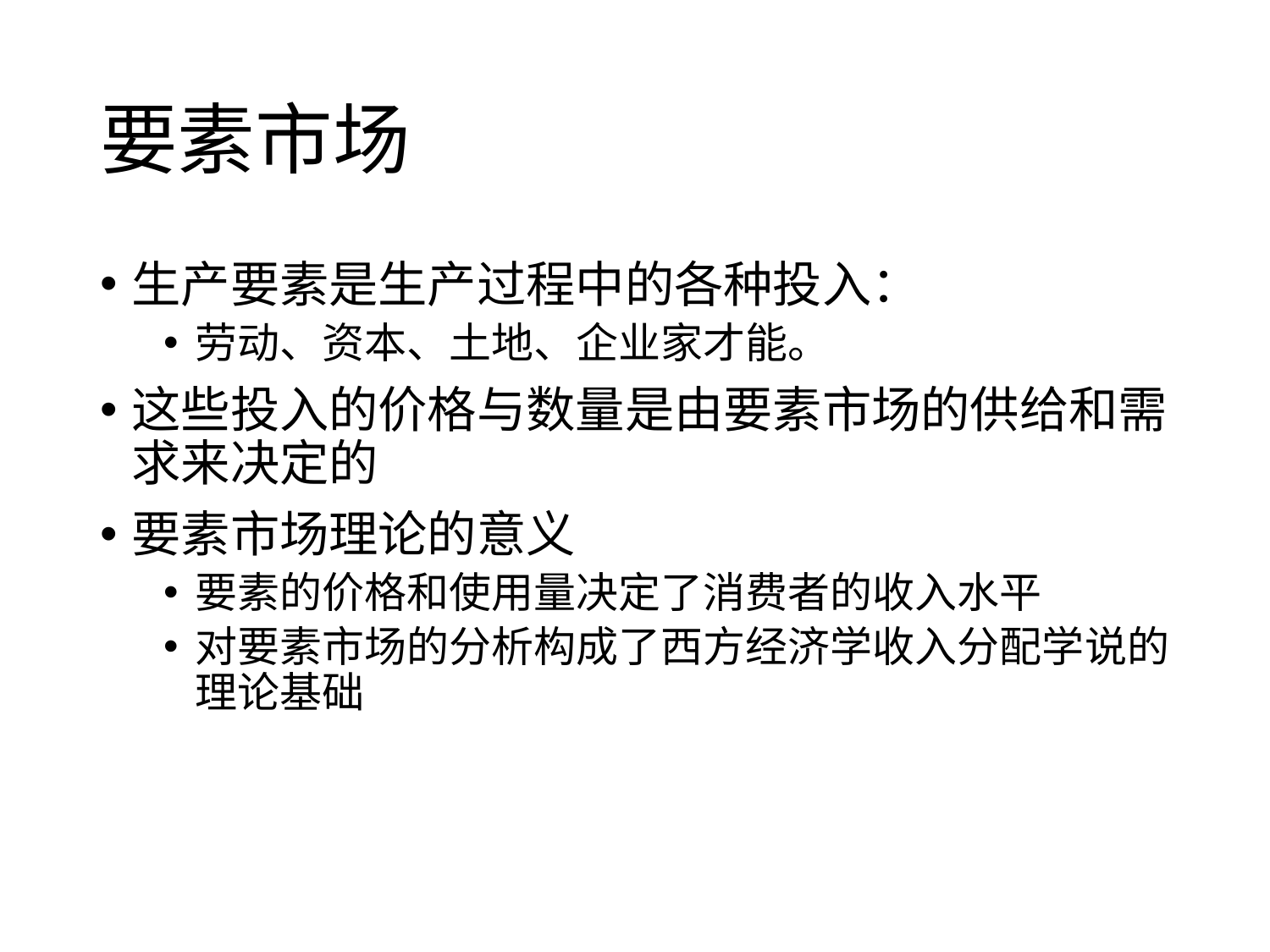

# 要素市场
生产要素是生产过程中的各种投入：
劳动、资本、土地、企业家才能。
这些投入的价格与数量是由要素市场的供给和需求来决定的
要素市场理论的意义
要素的价格和使用量决定了消费者的收入水平
对要素市场的分析构成了西方经济学收入分配学说的理论基础